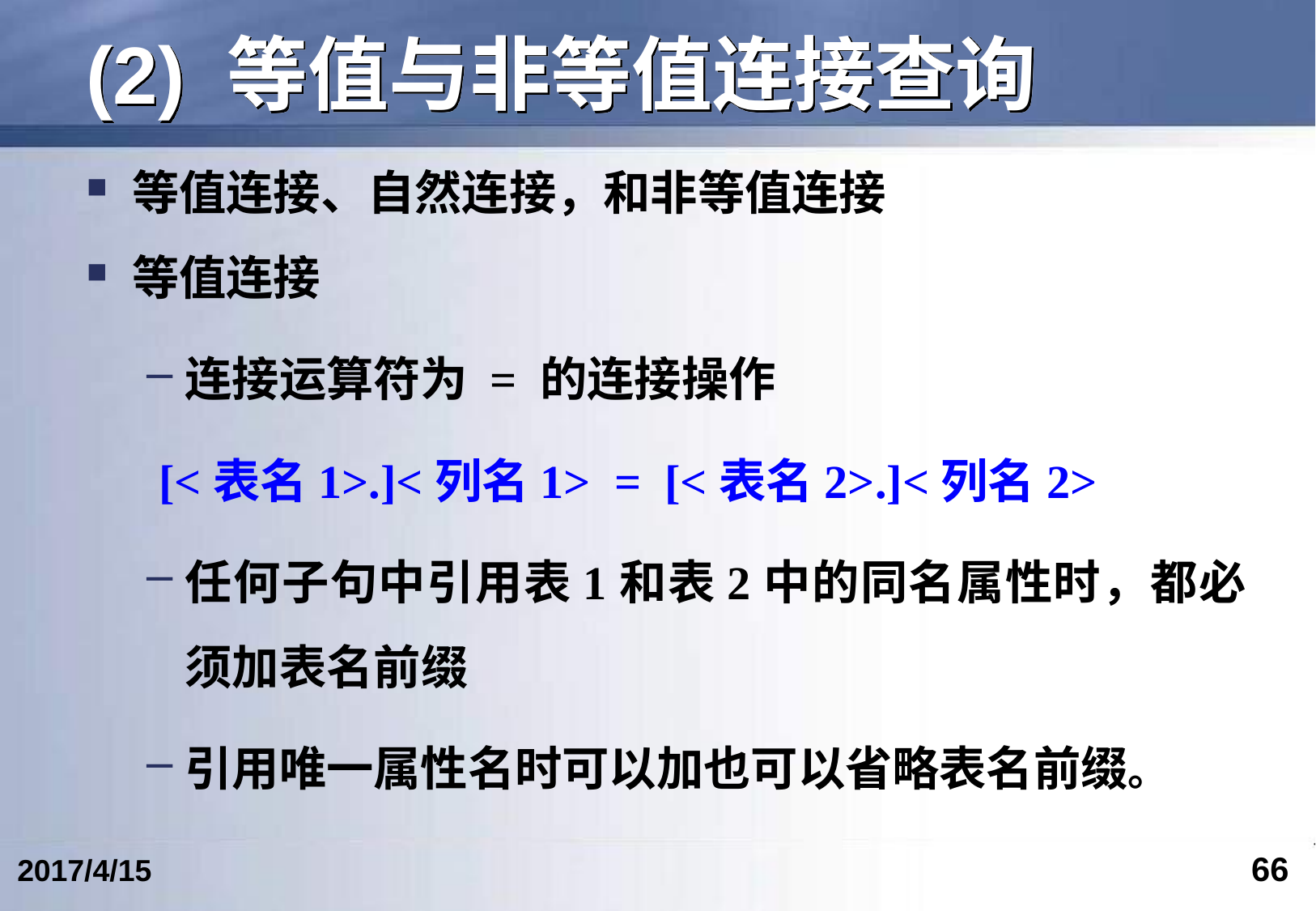

# (2) 等值与非等值连接查询
等值连接、自然连接，和非等值连接
等值连接
连接运算符为 = 的连接操作
 [<表名1>.]<列名1>  =  [<表名2>.]<列名2>
任何子句中引用表1和表2中的同名属性时，都必须加表名前缀
引用唯一属性名时可以加也可以省略表名前缀。
66
2017/4/15